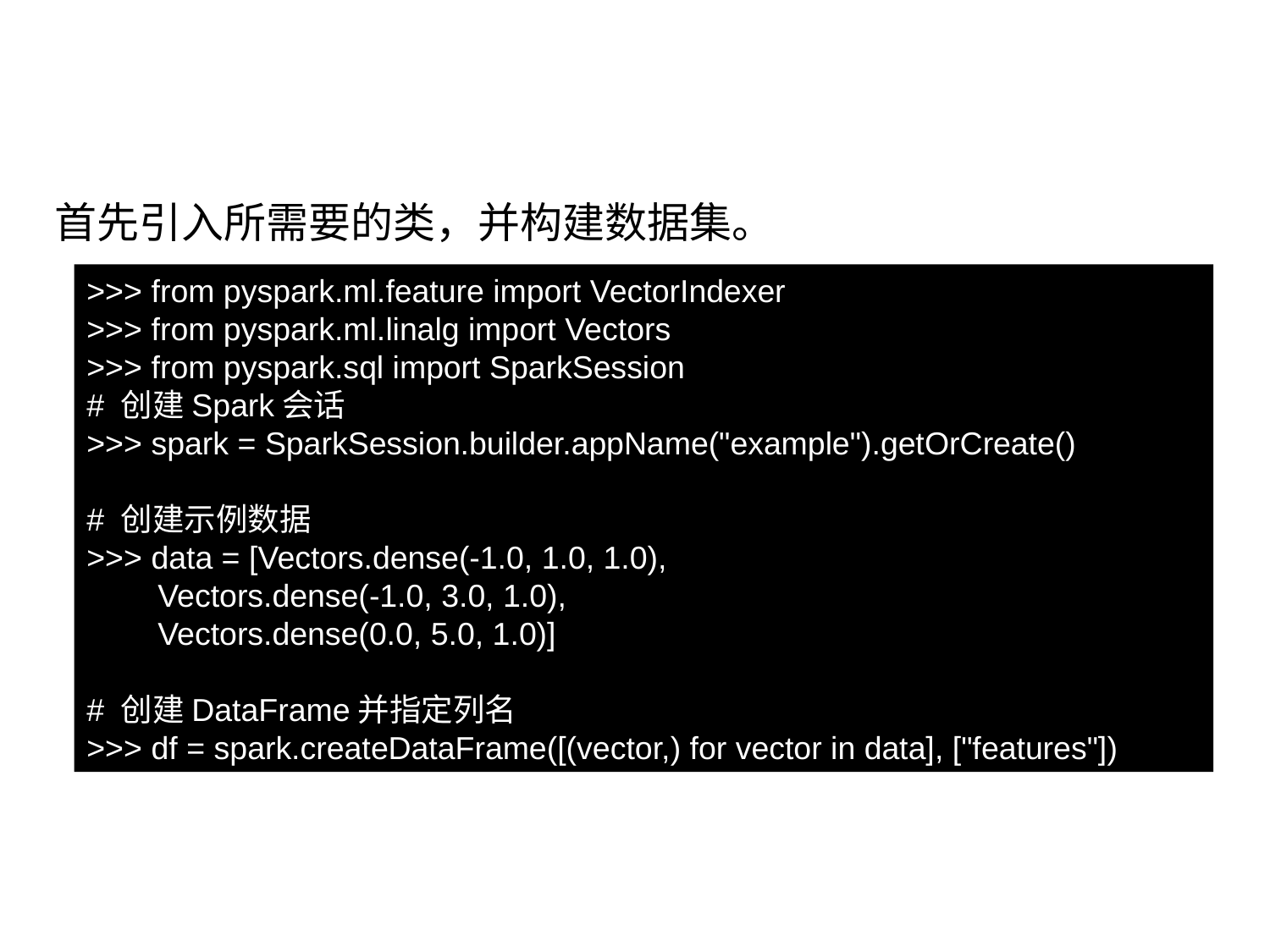

9.6.2 特征转换
首先引入所需要的类，并构建数据集。
>>> from pyspark.ml.feature import VectorIndexer
>>> from pyspark.ml.linalg import Vectors
>>> from pyspark.sql import SparkSession
# 创建Spark会话
>>> spark = SparkSession.builder.appName("example").getOrCreate()

# 创建示例数据
>>> data = [Vectors.dense(-1.0, 1.0, 1.0),
        Vectors.dense(-1.0, 3.0, 1.0),
        Vectors.dense(0.0, 5.0, 1.0)]

# 创建DataFrame并指定列名
>>> df = spark.createDataFrame([(vector,) for vector in data], ["features"])